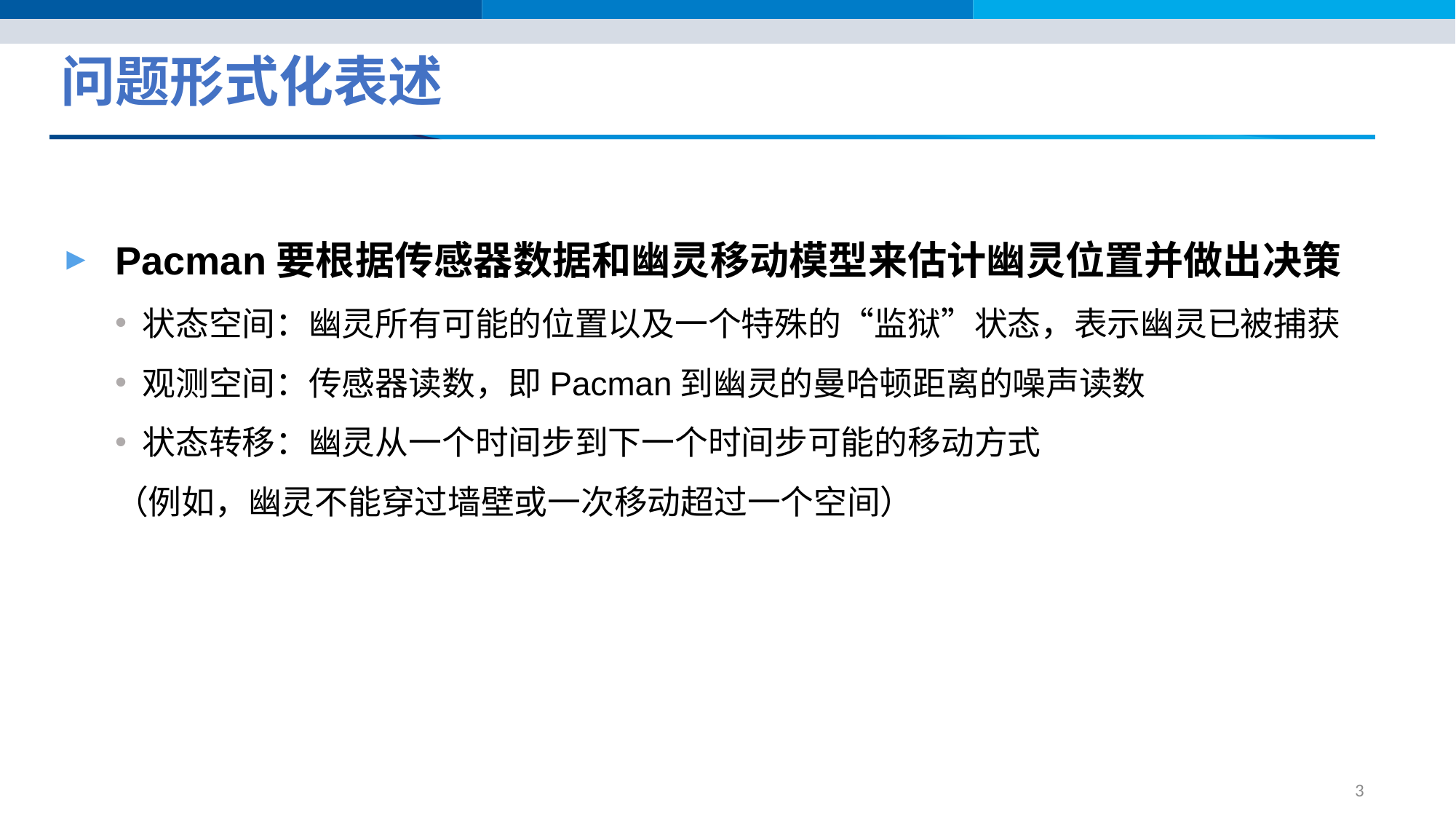

# 问题形式化表述

Pacman要根据传感器数据和幽灵移动模型来估计幽灵位置并做出决策
状态空间：幽灵所有可能的位置以及一个特殊的“监狱”状态，表示幽灵已被捕获
观测空间：传感器读数，即Pacman到幽灵的曼哈顿距离的噪声读数
状态转移：幽灵从一个时间步到下一个时间步可能的移动方式
（例如，幽灵不能穿过墙壁或一次移动超过一个空间）

3